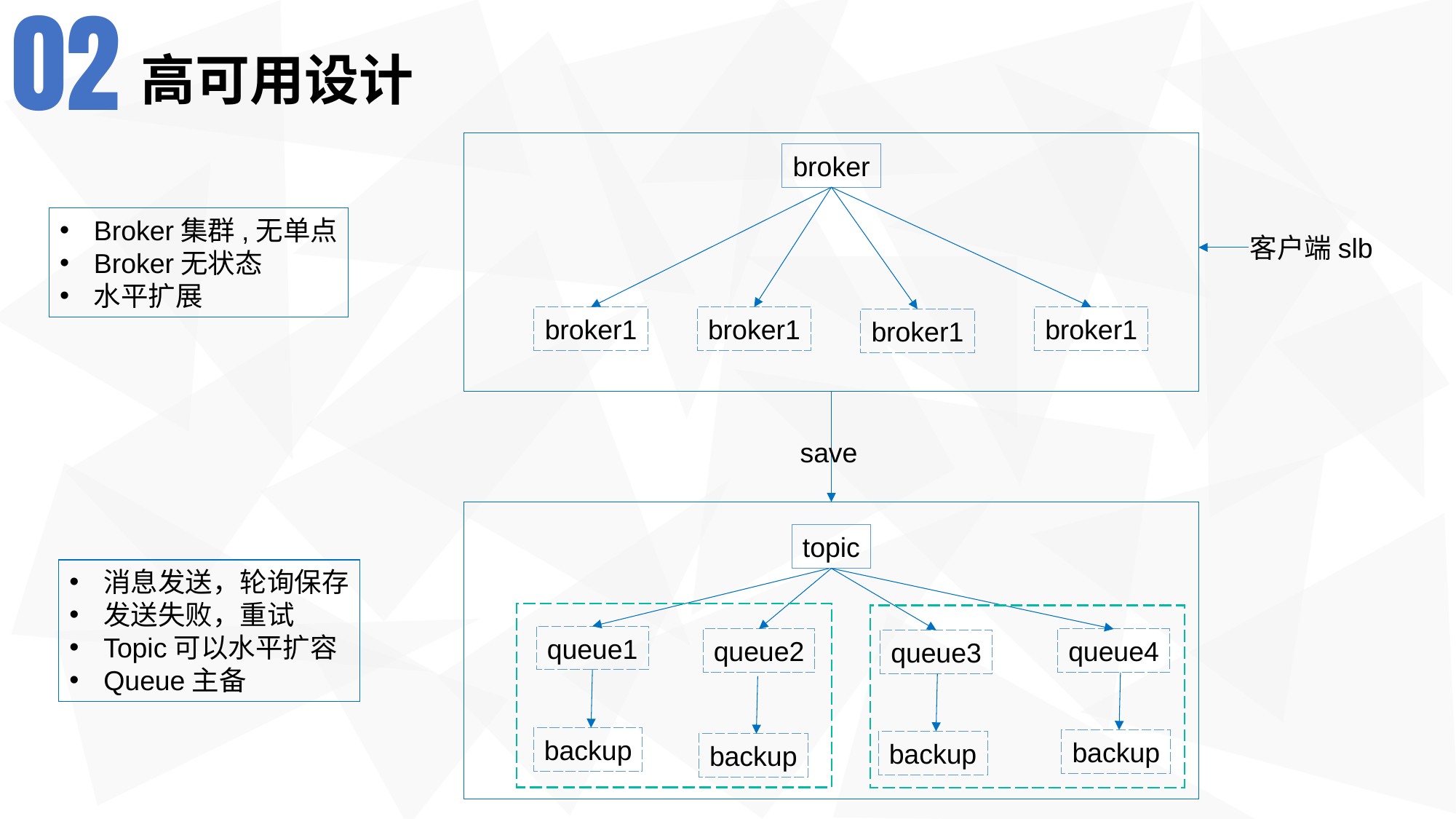

02
高可用设计

broker
Broker集群,无单点
Broker无状态
水平扩展
客户端slb
broker1
broker1
broker1
broker1
save

topic
消息发送，轮询保存
发送失败，重试
Topic可以水平扩容
Queue主备

queue1
queue2
queue4
queue3
backup
backup
backup
backup